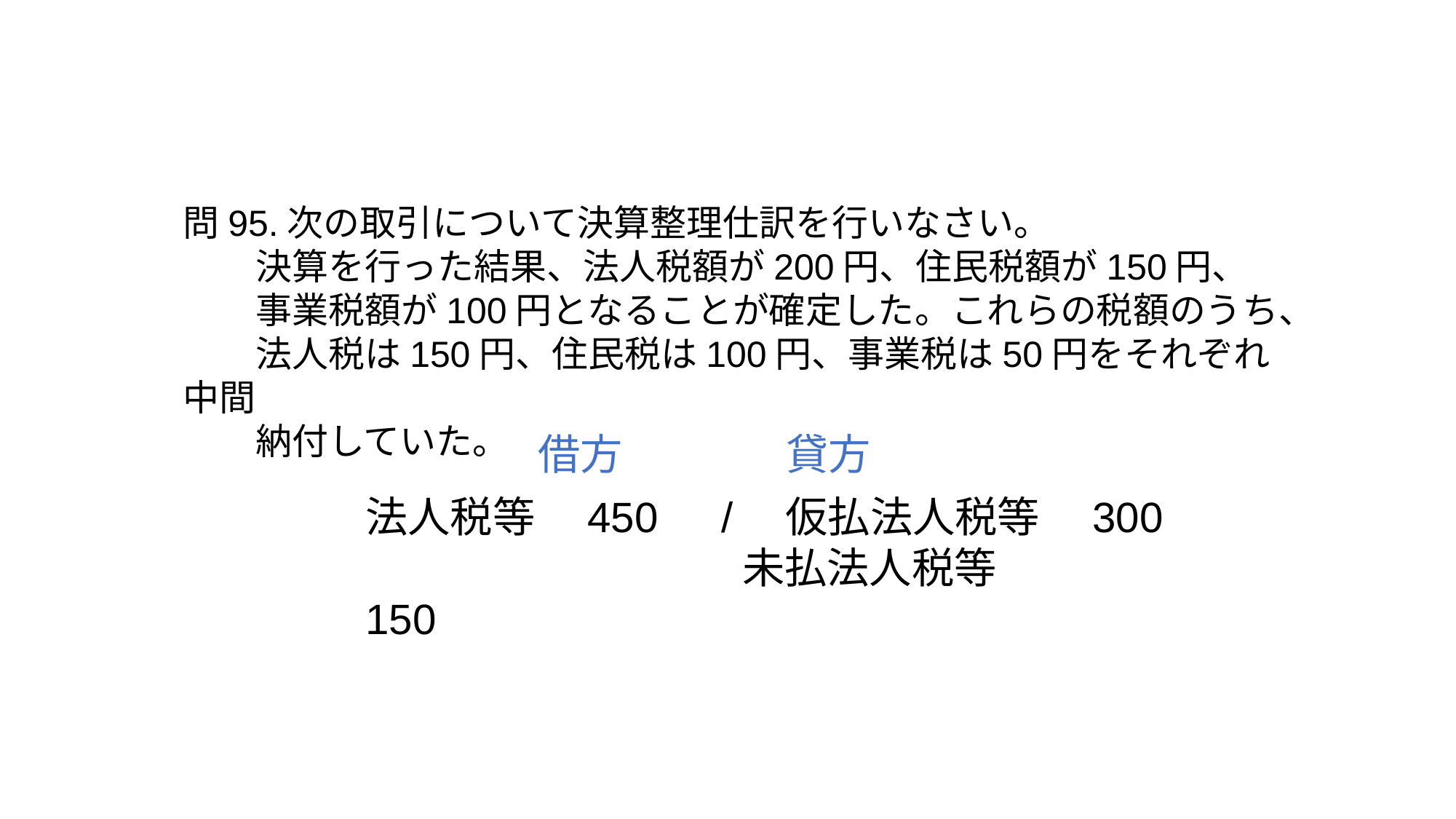

問95.次の取引について決算整理仕訳を行いなさい。
　　決算を行った結果、法人税額が200円、住民税額が150円、
　　事業税額が100円となることが確定した。これらの税額のうち、
　　法人税は150円、住民税は100円、事業税は50円をそれぞれ中間
　　納付していた。
借方
貸方
法人税等　450　/　仮払法人税等　300
　　　　　　　    　未払法人税等　150